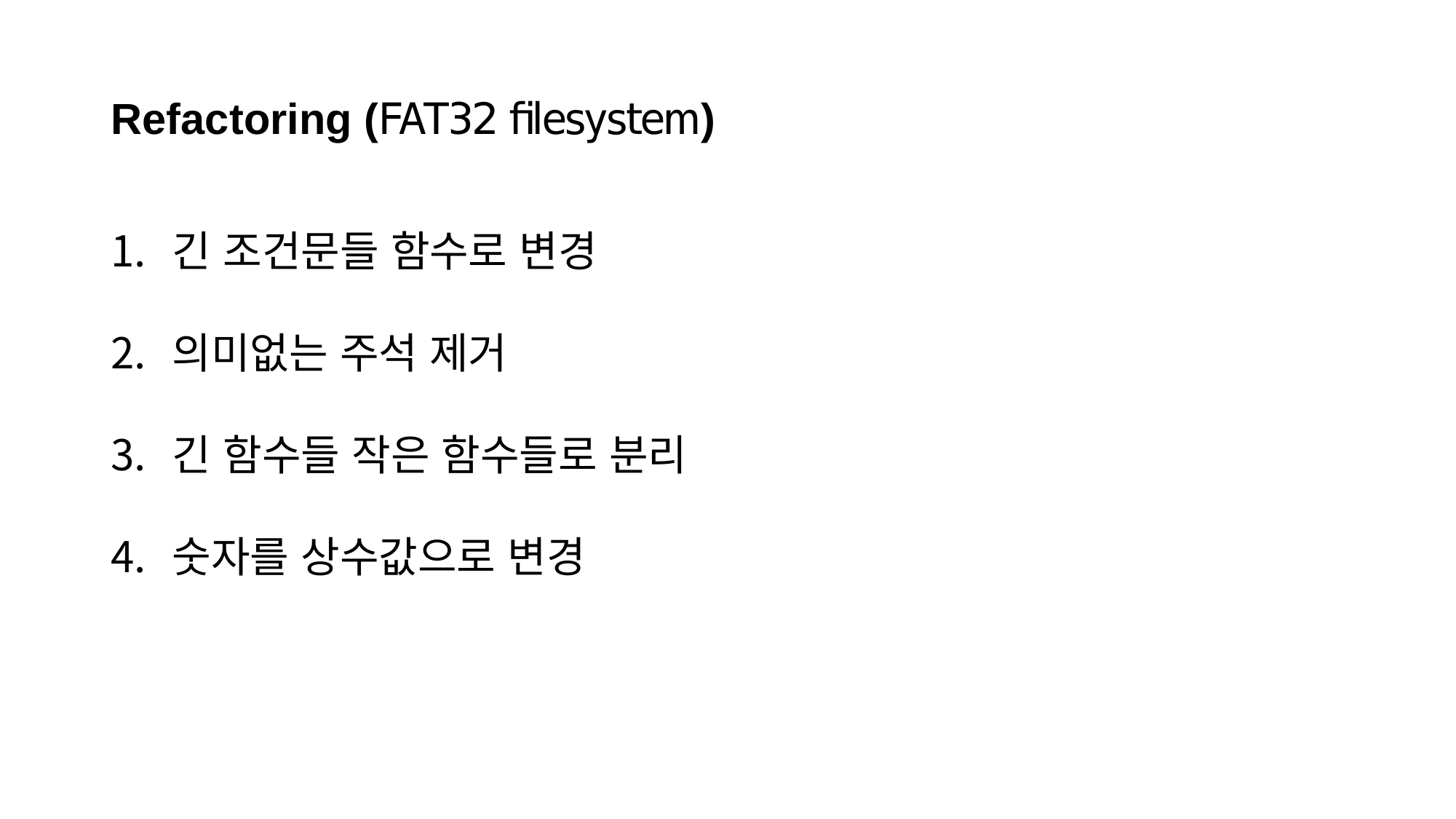

# Refactoring (FAT32 filesystem)
긴 조건문들 함수로 변경

의미없는 주석 제거

긴 함수들 작은 함수들로 분리

숫자를 상수값으로 변경